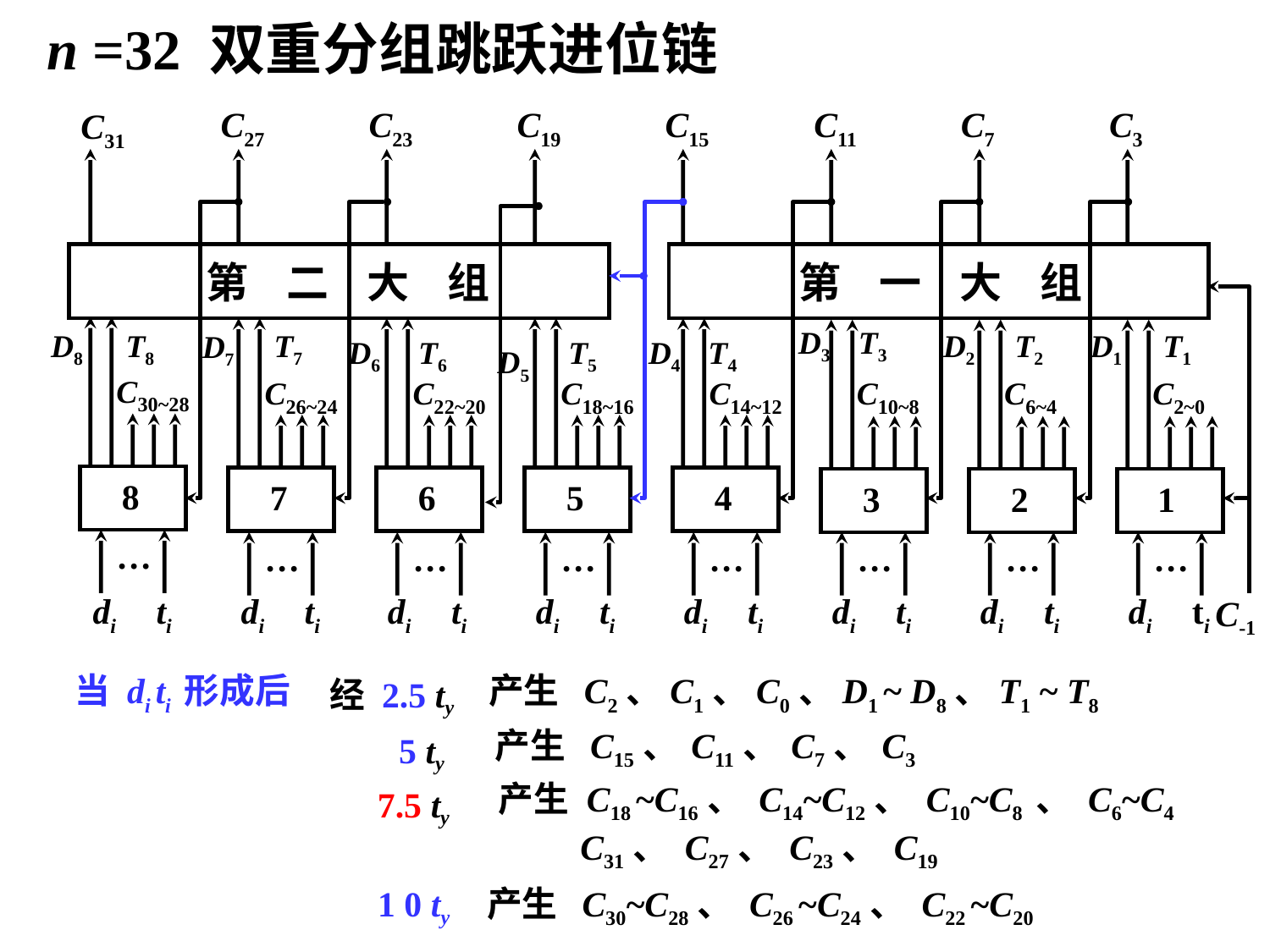

n =32 双重分组跳跃进位链
C27
C23
C19
C15
C11
C7
C3
C31

第    二    大    组
第    一    大    组

D3
T3

D8
T8
T7
D2
T2
D1
T1

D7
D6
T6
T5
D4
T4
D5
C30~28
C26~24
C22~20
C18~16
C14~12
C10~8
C6~4
C2~0

8

7
6
5
4
3
2
1

…

…
…
…
…
…
…
…

di
ti
di
ti
di
ti
di
ti
di
ti
di
ti
di
ti
di
ti
C-1
当 di ti 形成后
经 2.5 ty
产生  C2、C1、C0、D1 ~ D8、T1 ~ T8
5 ty
   产生  C15、 C11、 C7、 C3
  产生  C18 ~C16、 C14~C12、 C10~C8 、 C6~C4
            C31、 C27、 C23、 C19
7.5 ty
1 0 ty
产生  C30~C28、 C26 ~C24、 C22 ~C20